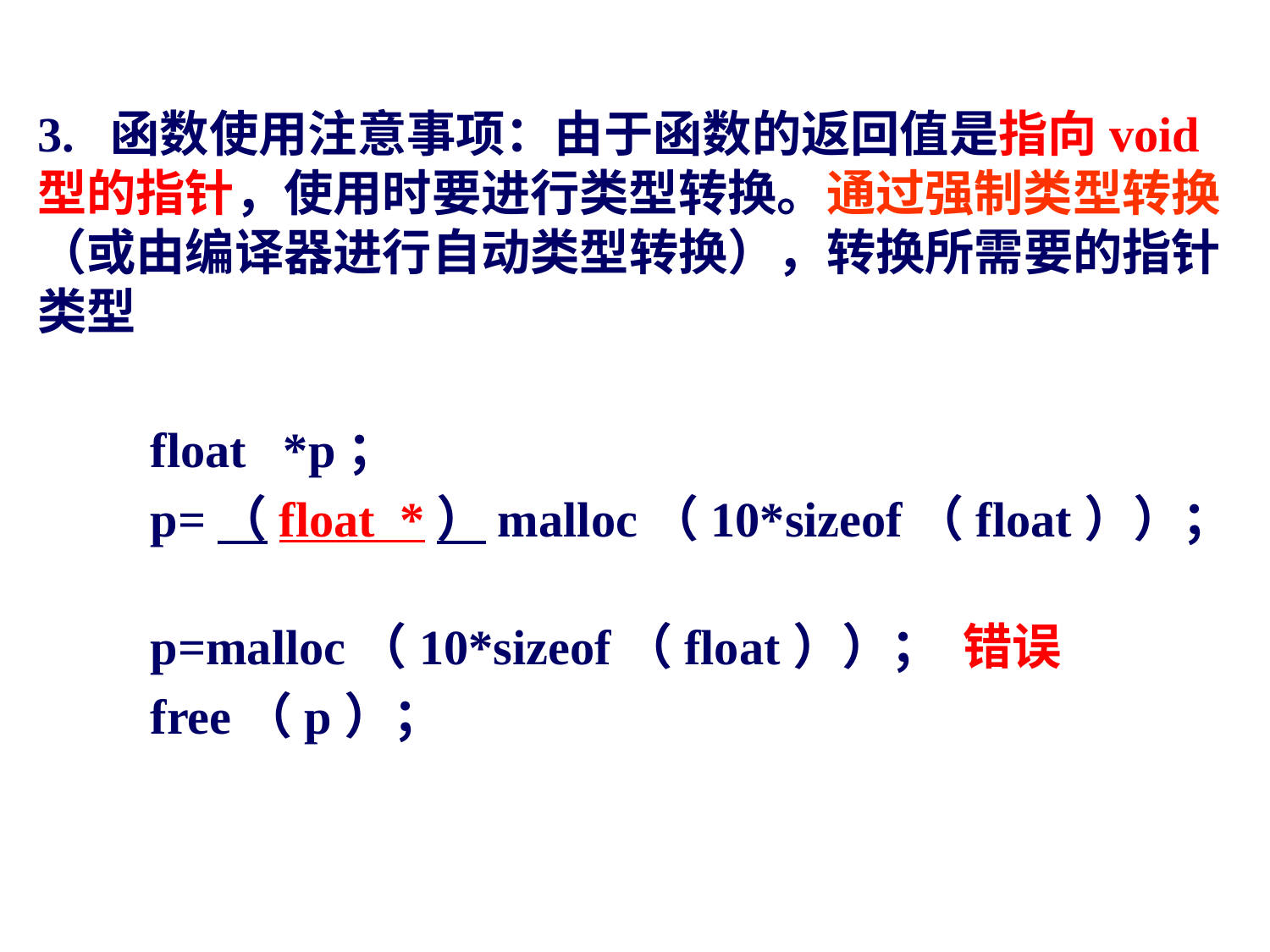

3.  函数使用注意事项：由于函数的返回值是指向void型的指针，使用时要进行类型转换。通过强制类型转换（或由编译器进行自动类型转换），转换所需要的指针类型

float   *p；
p=（float  *）malloc（10*sizeof（float））；
p=malloc（10*sizeof（float））；  错误
free（p）；